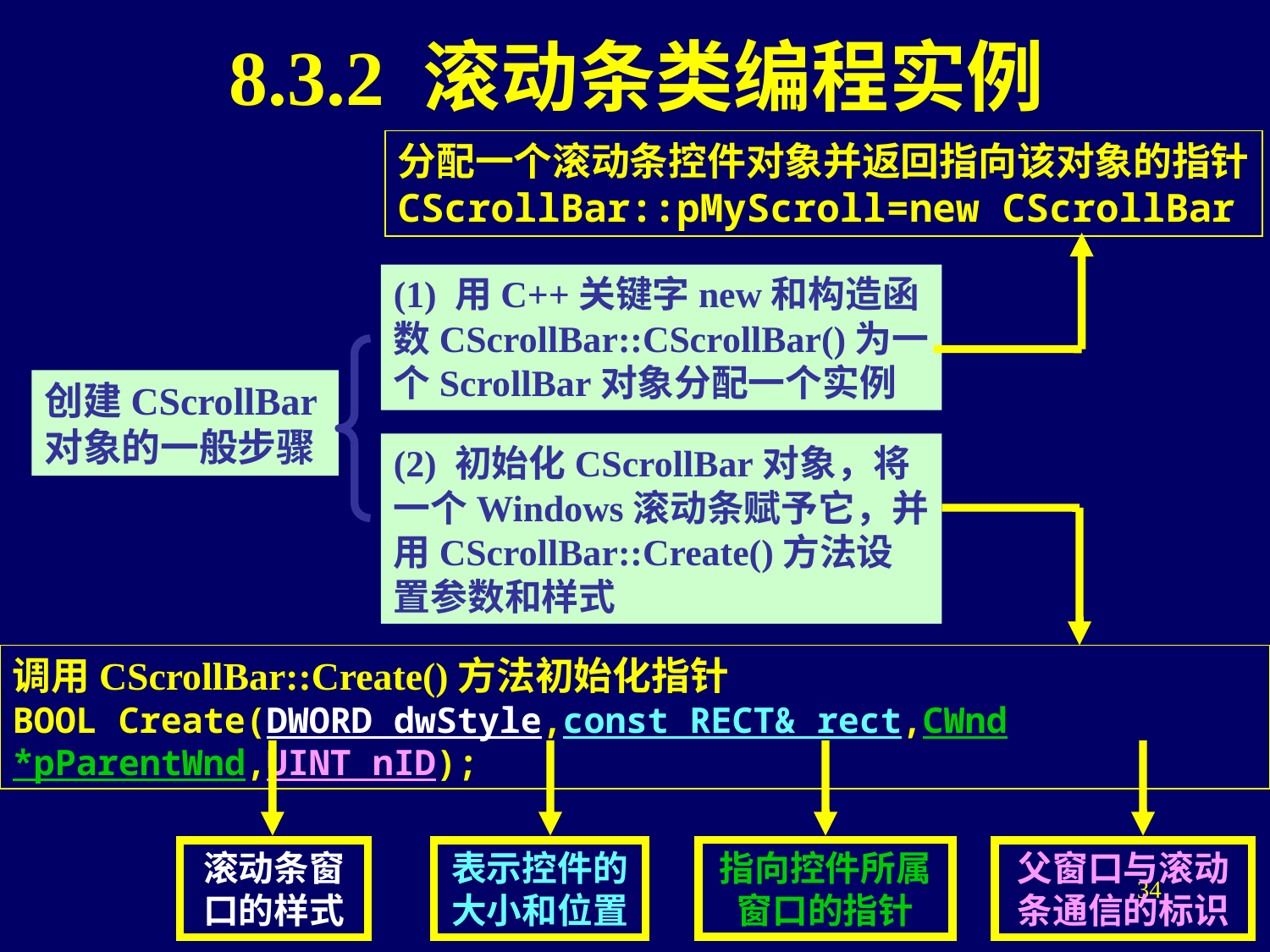

# 8.3.2 滚动条类编程实例
分配一个滚动条控件对象并返回指向该对象的指针
CScrollBar::pMyScroll=new CScrollBar

(1) 用C++关键字new和构造函数CScrollBar::CScrollBar()为一个ScrollBar对象分配一个实例

创建CScrollBar对象的一般步骤
(2) 初始化CScrollBar对象，将一个Windows滚动条赋予它，并用CScrollBar::Create()方法设置参数和样式

调用CScrollBar::Create()方法初始化指针
BOOL Create(DWORD dwStyle,const RECT& rect,CWnd *pParentWnd,UINT nID);

滚动条窗口的样式

表示控件的大小和位置

指向控件所属窗口的指针

父窗口与滚动条通信的标识
34